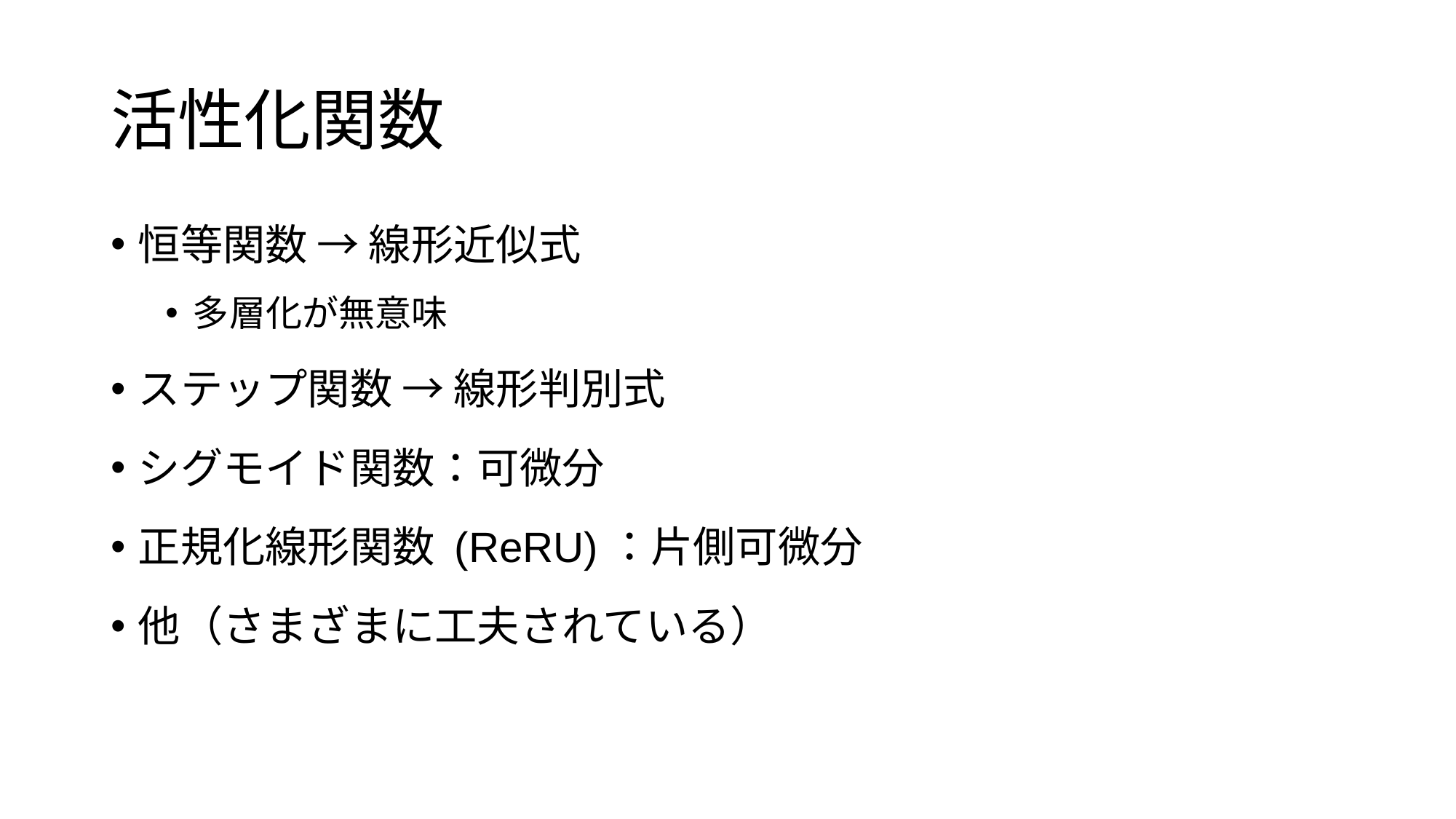

# 活性化関数
恒等関数 → 線形近似式
多層化が無意味
ステップ関数 → 線形判別式
シグモイド関数：可微分
正規化線形関数 (ReRU)：片側可微分
他（さまざまに工夫されている）